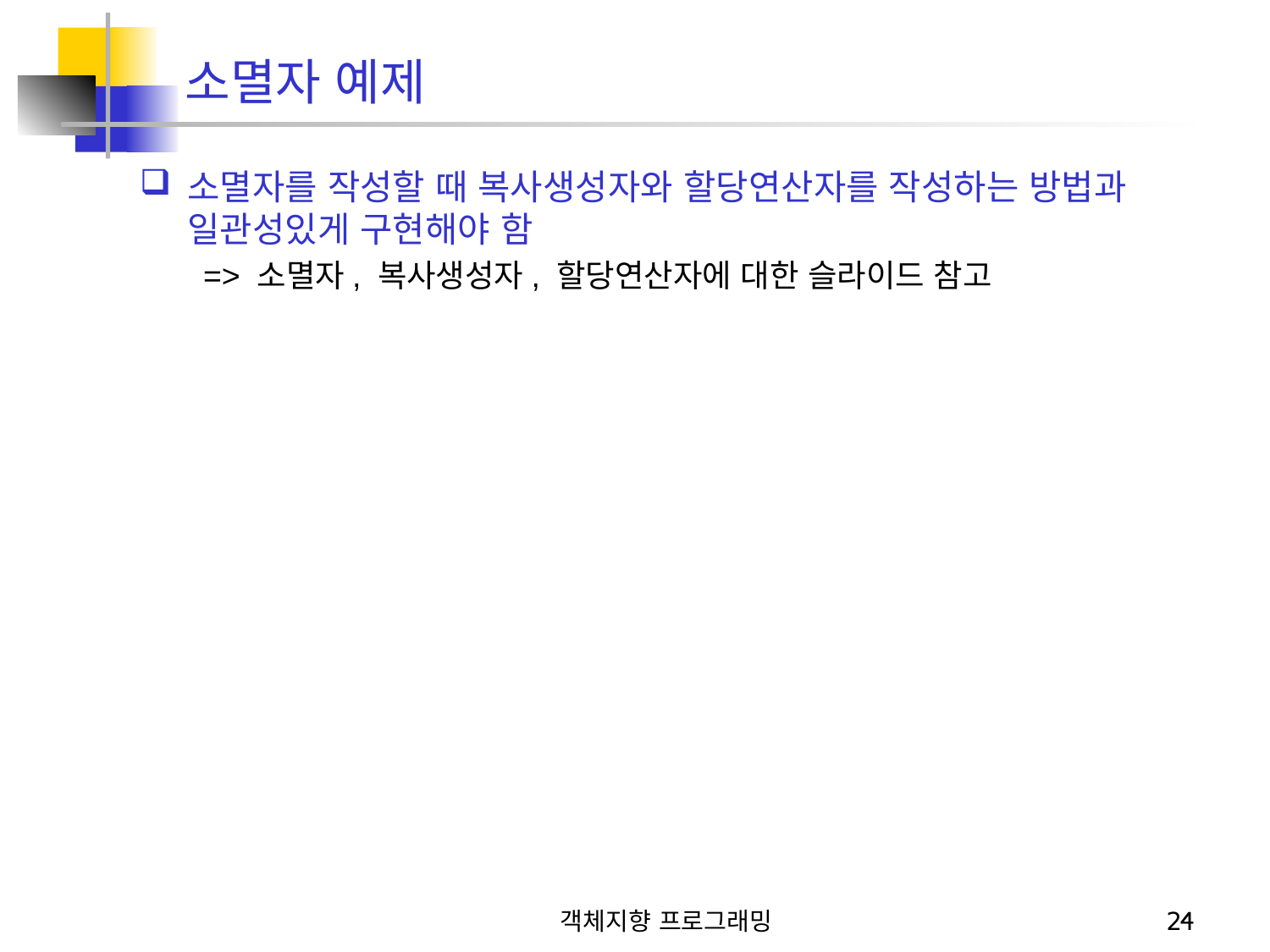

소멸자 예제
소멸자를 작성할 때 복사생성자와 할당연산자를 작성하는 방법과 일관성있게 구현해야 함
=> 소멸자, 복사생성자, 할당연산자에 대한 슬라이드 참고
객체지향 프로그래밍
24